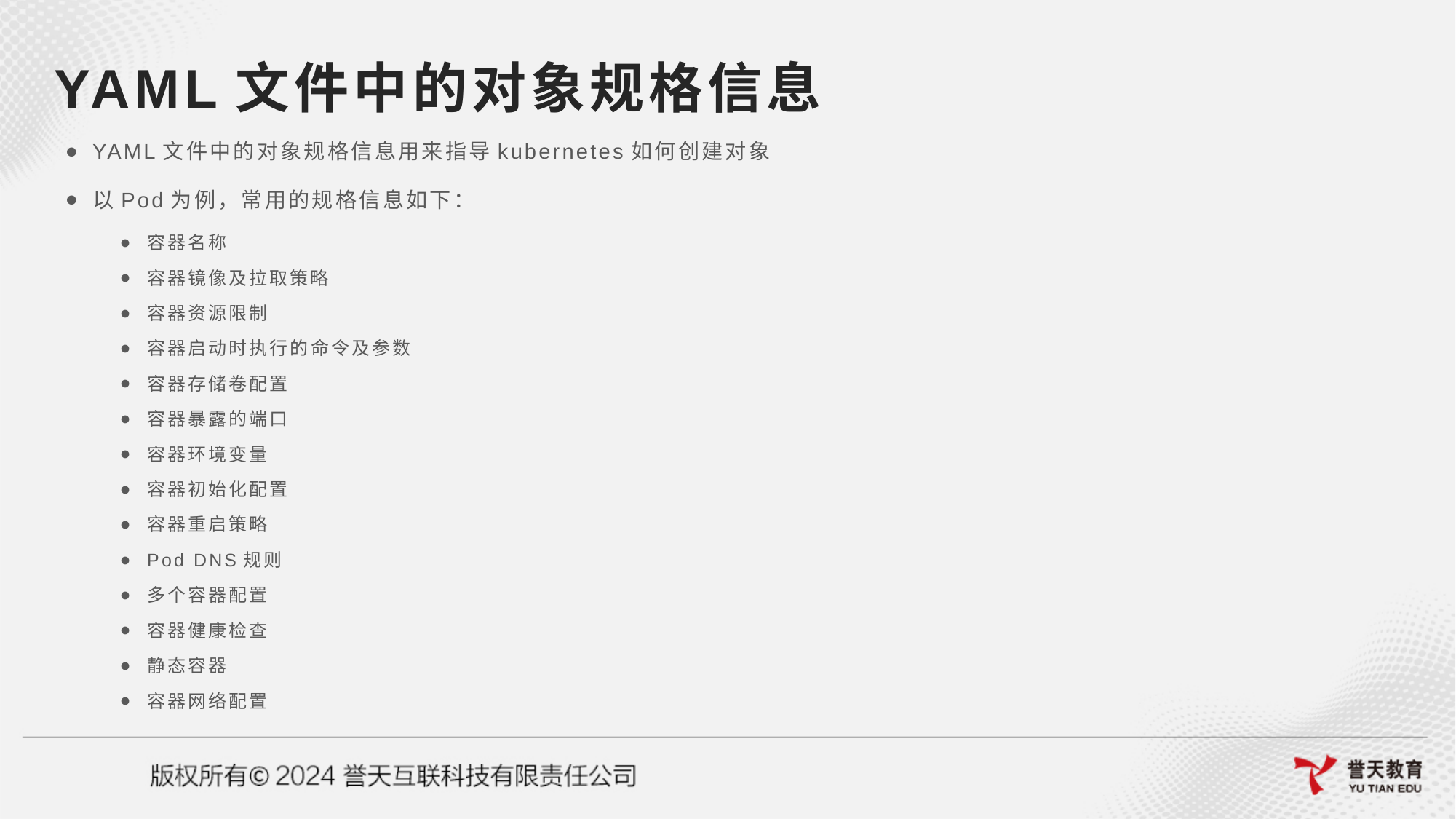

# YAML文件中的对象规格信息
YAML文件中的对象规格信息用来指导kubernetes如何创建对象
以Pod为例，常用的规格信息如下：
容器名称
容器镜像及拉取策略
容器资源限制
容器启动时执行的命令及参数
容器存储卷配置
容器暴露的端口
容器环境变量
容器初始化配置
容器重启策略
Pod DNS规则
多个容器配置
容器健康检查
静态容器
容器网络配置